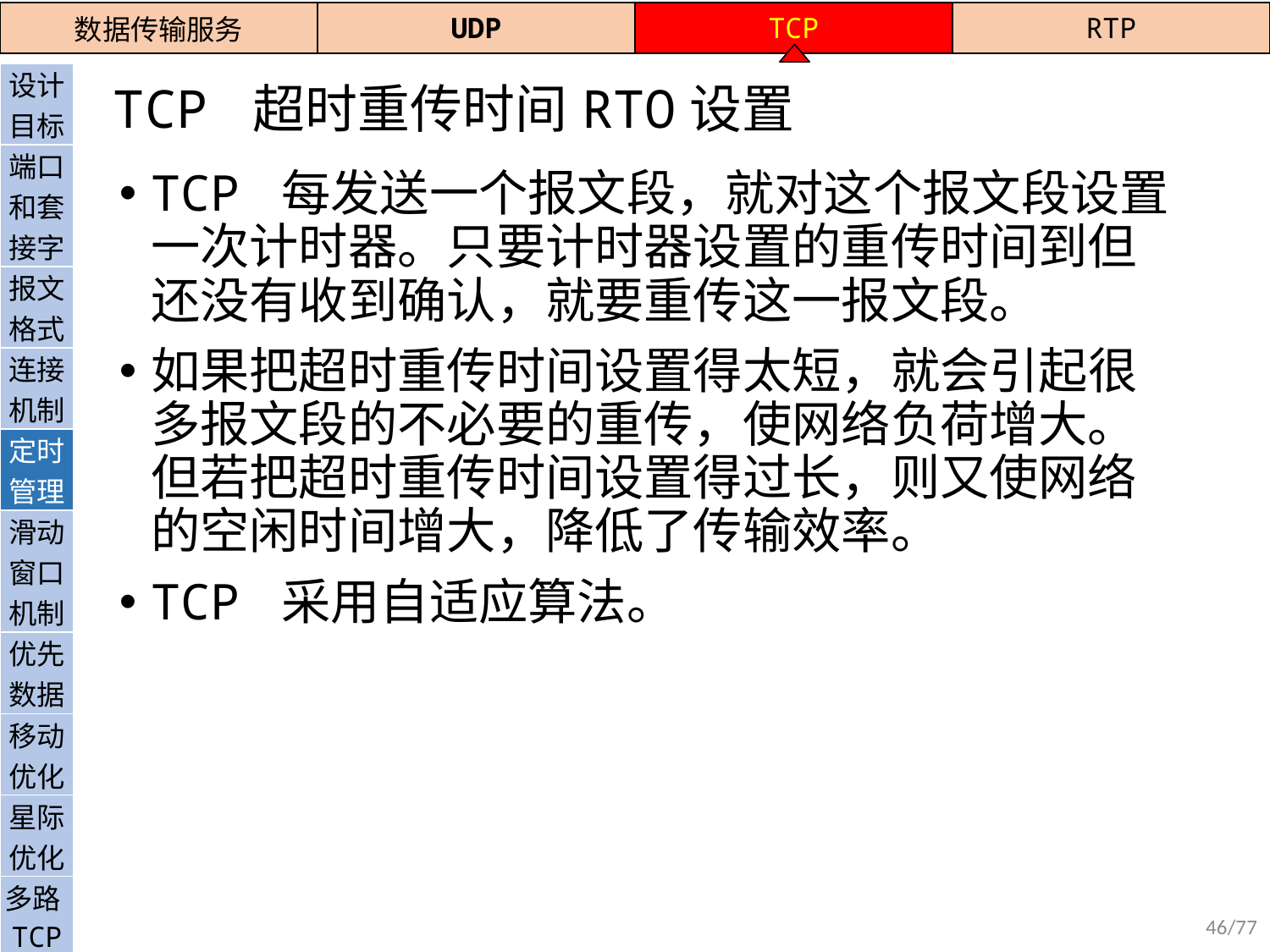

| 数据传输服务 | UDP | TCP | RTP |
| --- | --- | --- | --- |

| 设计目标 |
| --- |
| 端口和套接字 |
| 报文格式 |
| 连接机制 |
| 定时管理 |
| 滑动窗口机制 |
| 优先数据 |
| 移动优化 |
| 星际优化 |
| 多路TCP |
| QUIC |
# TCP 超时重传时间RTO设置
TCP 每发送一个报文段，就对这个报文段设置一次计时器。只要计时器设置的重传时间到但还没有收到确认，就要重传这一报文段。
如果把超时重传时间设置得太短，就会引起很多报文段的不必要的重传，使网络负荷增大。但若把超时重传时间设置得过长，则又使网络的空闲时间增大，降低了传输效率。
TCP 采用自适应算法。

46/77